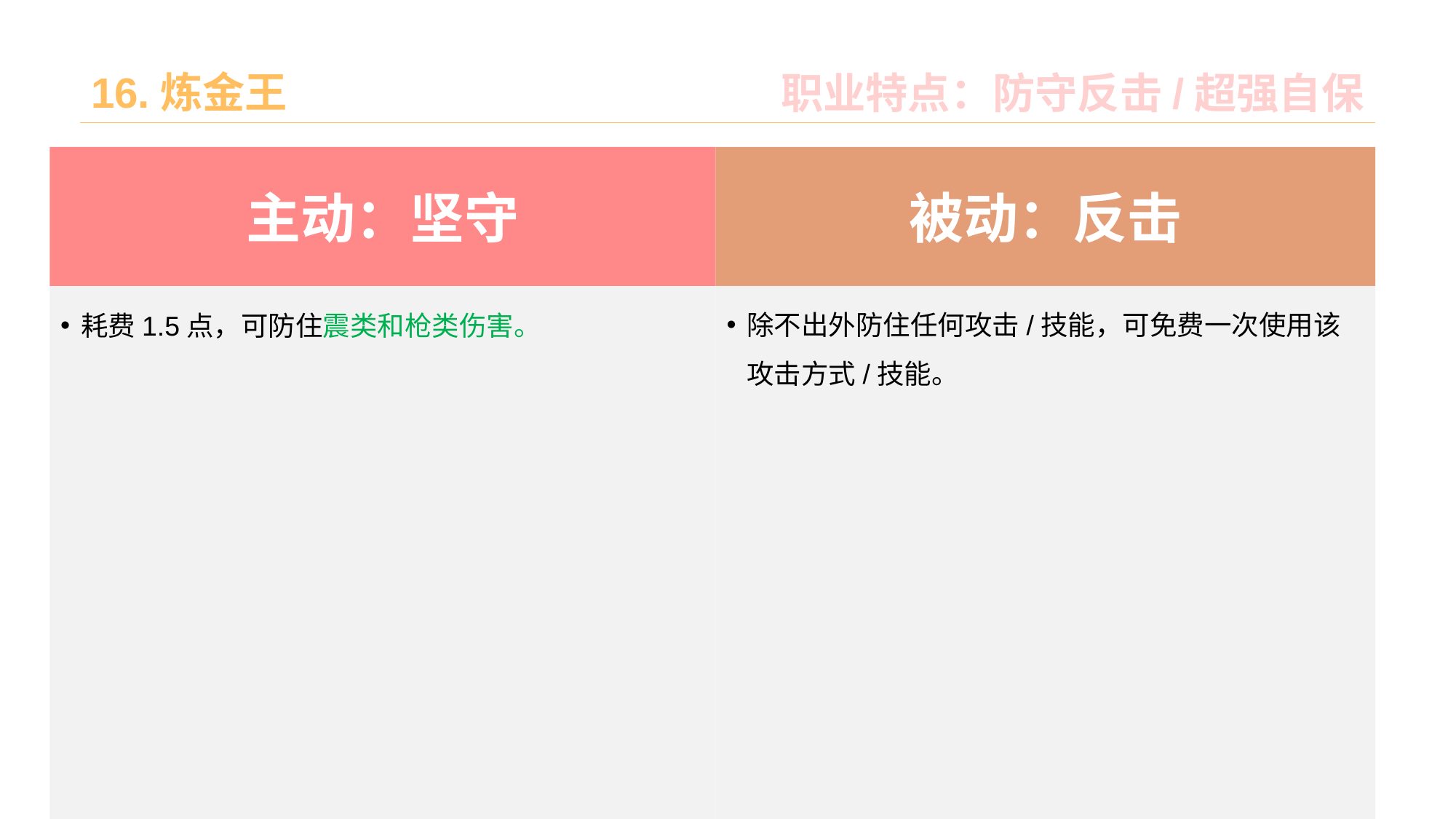

# 16.炼金王
职业特点：防守反击/超强自保
被动：反击
主动：坚守
除不出外防住任何攻击/技能，可免费一次使用该攻击方式/技能。
耗费1.5点，可防住震类和枪类伤害。